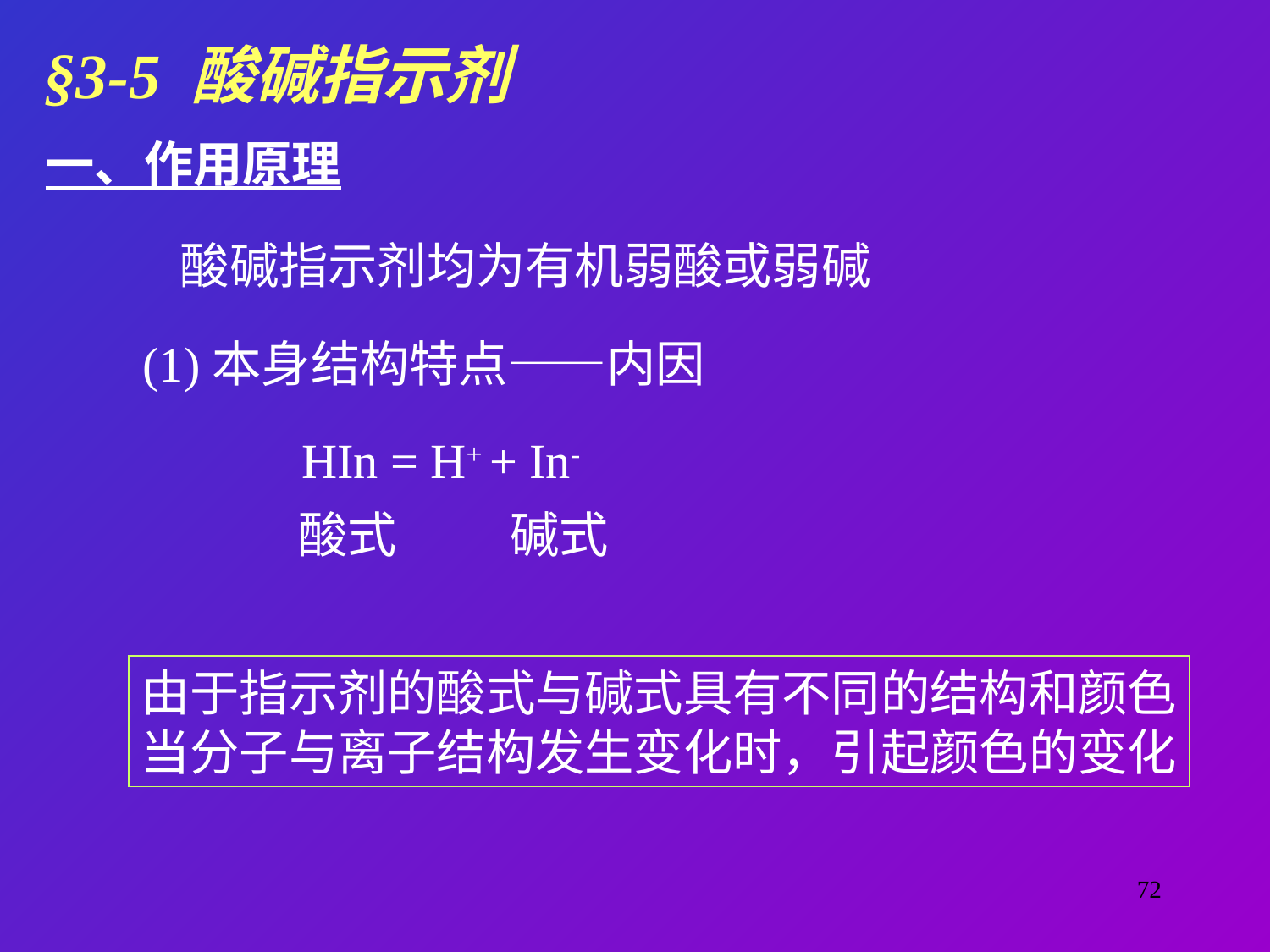

§3-5 酸碱指示剂
一、作用原理
酸碱指示剂均为有机弱酸或弱碱
(1)本身结构特点——内因
HIn = H+ + In-
酸式
碱式
由于指示剂的酸式与碱式具有不同的结构和颜色
当分子与离子结构发生变化时，引起颜色的变化
72